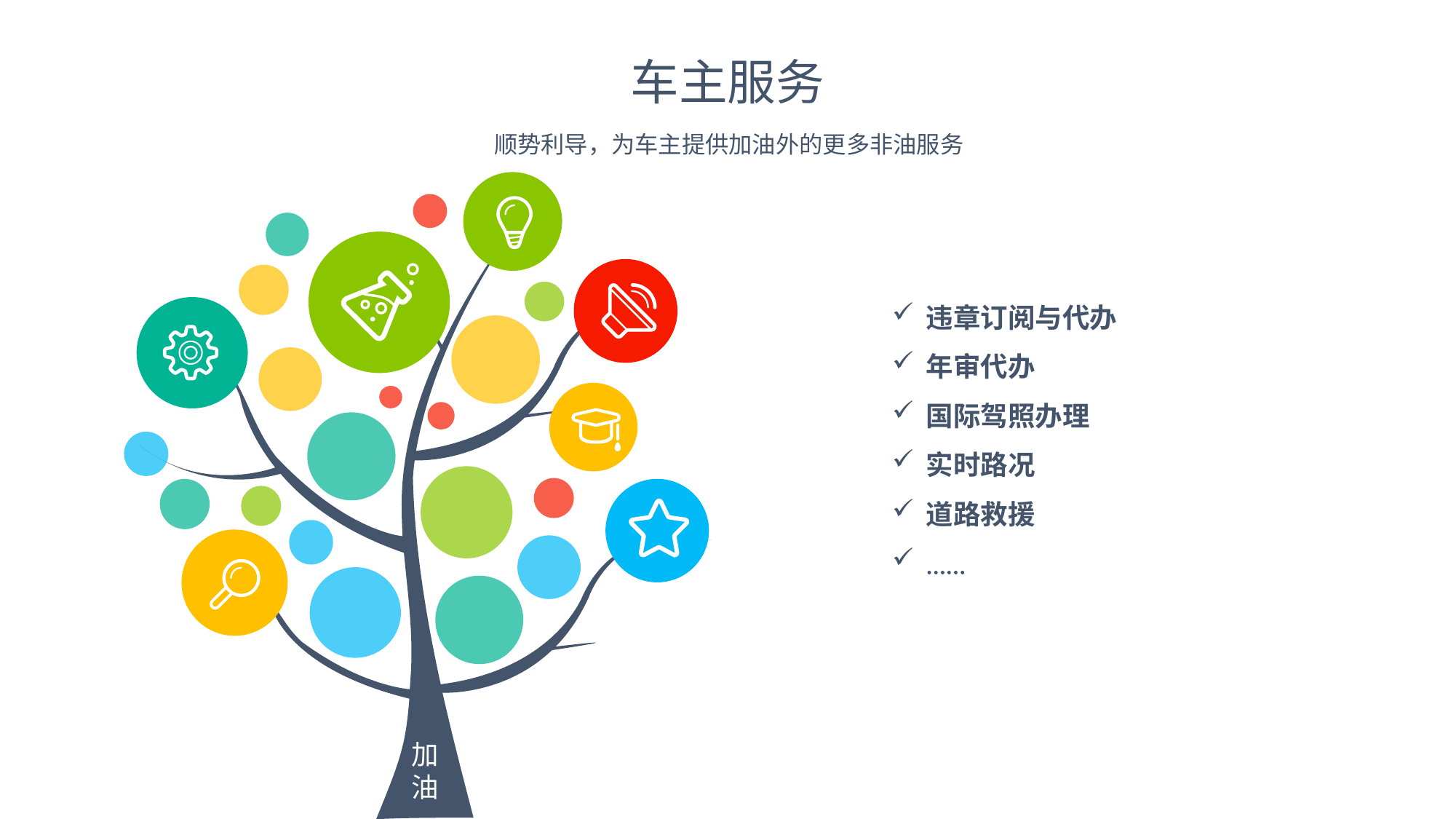

车主服务
顺势利导，为车主提供加油外的更多非油服务

违章订阅与代办
年审代办
国际驾照办理
实时路况
道路救援
……

加油